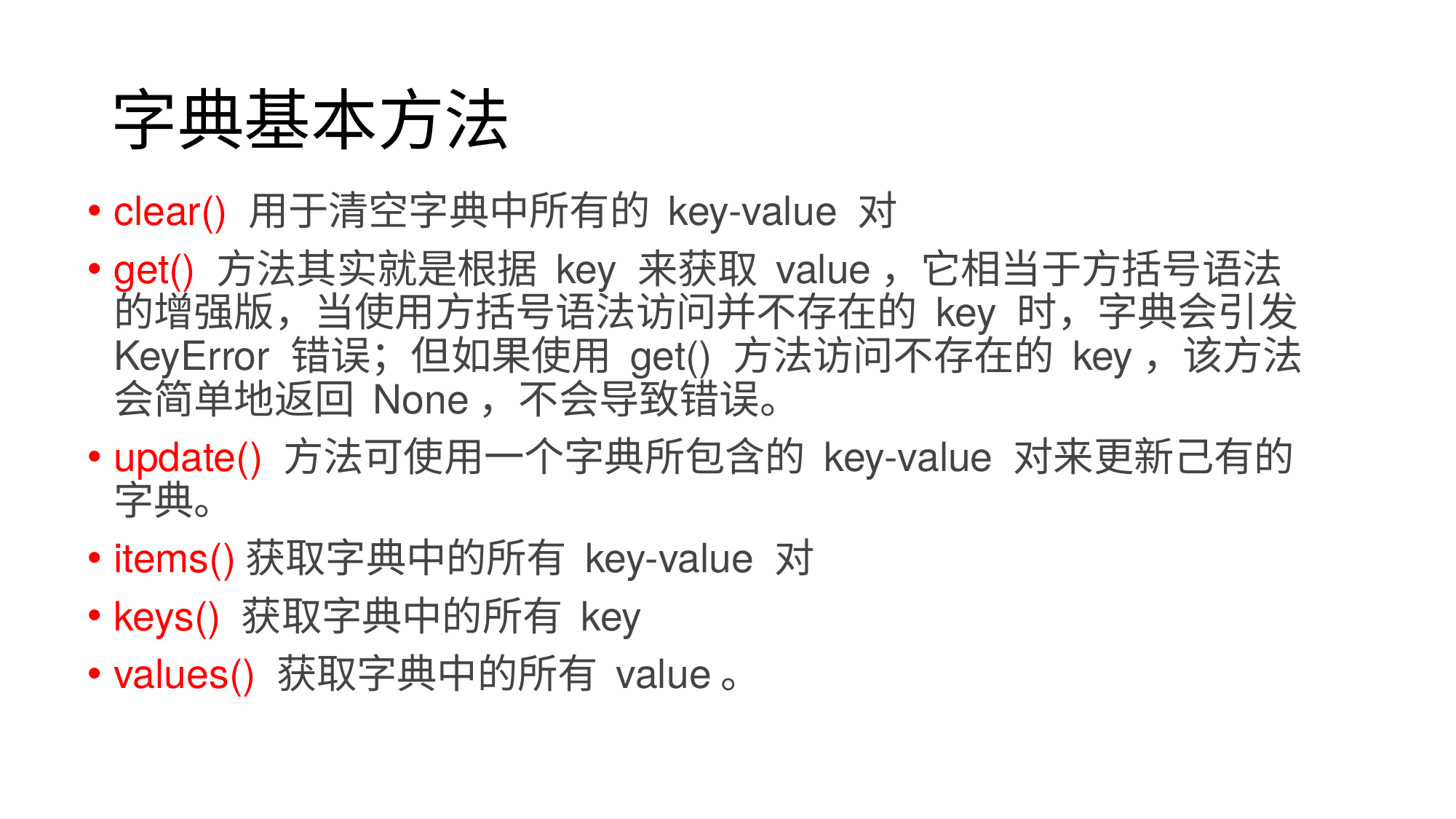

# 字典基本方法
clear() 用于清空字典中所有的 key-value 对
get() 方法其实就是根据 key 来获取 value，它相当于方括号语法的增强版，当使用方括号语法访问并不存在的 key 时，字典会引发 KeyError 错误；但如果使用 get() 方法访问不存在的 key，该方法会简单地返回 None，不会导致错误。
update() 方法可使用一个字典所包含的 key-value 对来更新己有的字典。
items()获取字典中的所有 key-value 对
keys() 获取字典中的所有 key
values() 获取字典中的所有 value。